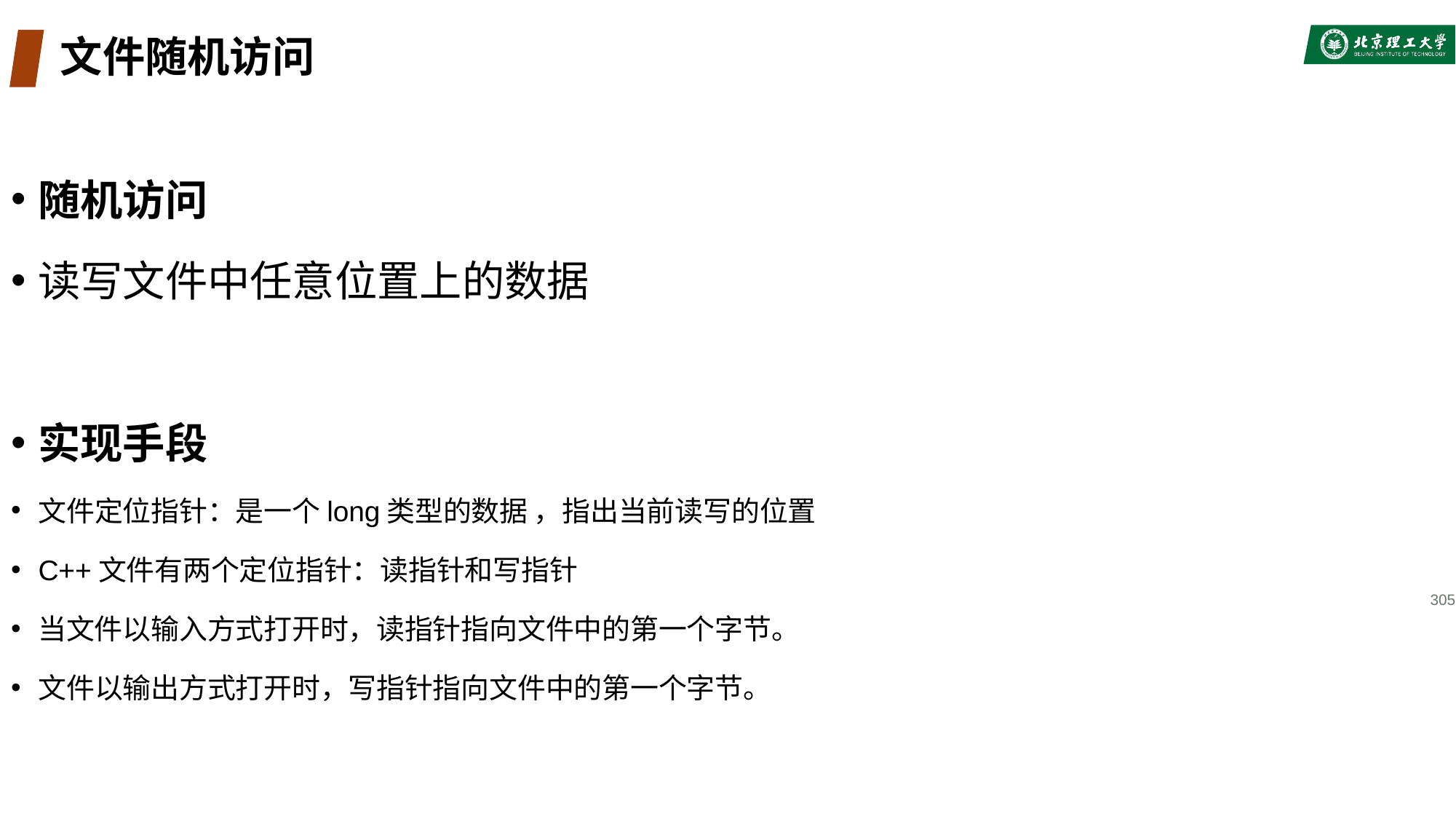

# 文件随机访问
随机访问
读写文件中任意位置上的数据

实现手段
文件定位指针：是一个long类型的数据 ，指出当前读写的位置
C++文件有两个定位指针：读指针和写指针
当文件以输入方式打开时，读指针指向文件中的第一个字节。
文件以输出方式打开时，写指针指向文件中的第一个字节。

305